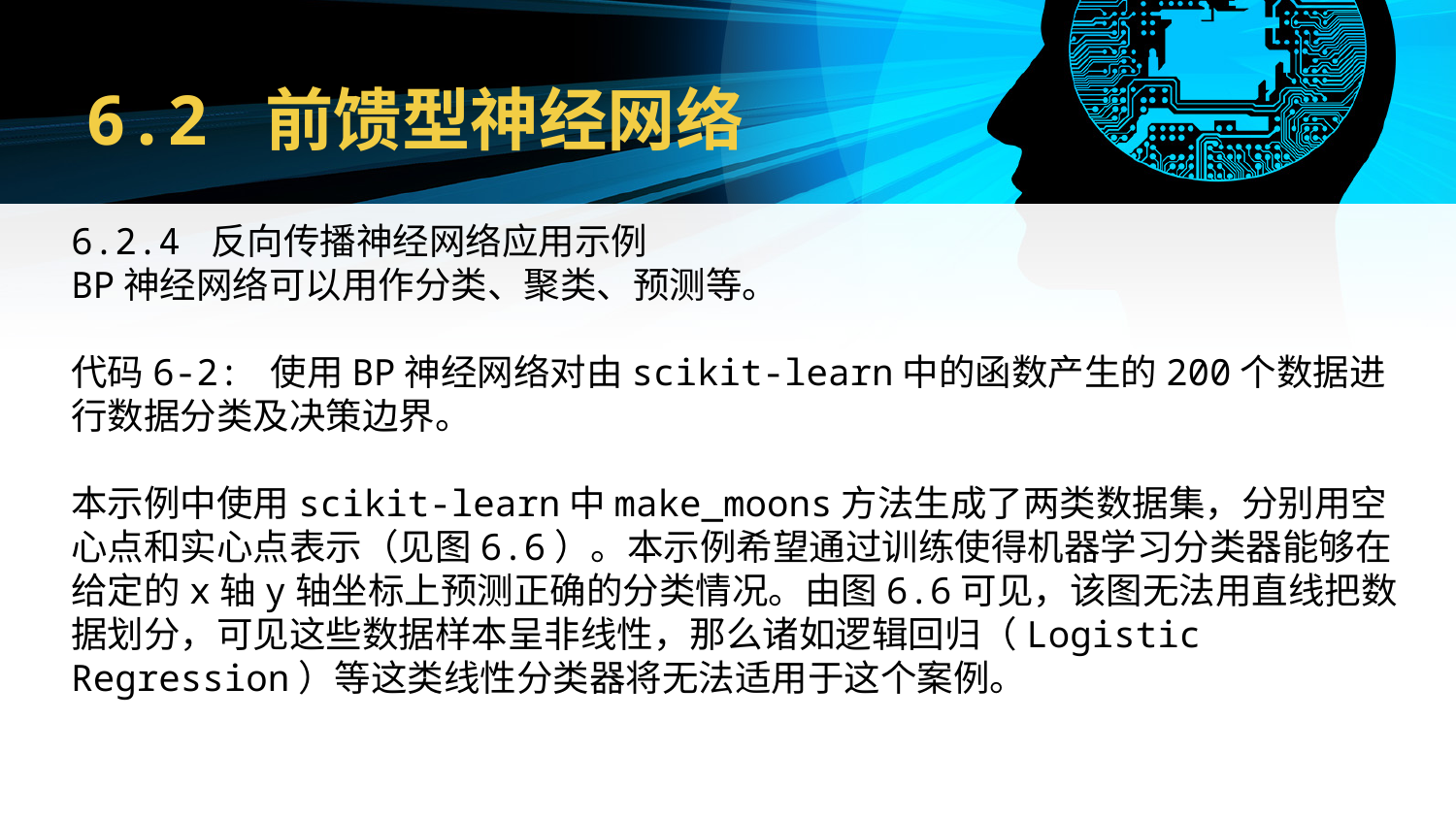

# 6.2 前馈型神经网络
6.2.4 反向传播神经网络应用示例
BP神经网络可以用作分类、聚类、预测等。

代码6-2: 使用BP神经网络对由scikit-learn中的函数产生的200个数据进行数据分类及决策边界。

本示例中使用scikit-learn中make_moons方法生成了两类数据集，分别用空心点和实心点表示（见图6.6）。本示例希望通过训练使得机器学习分类器能够在给定的x轴y轴坐标上预测正确的分类情况。由图6.6可见，该图无法用直线把数据划分，可见这些数据样本呈非线性，那么诸如逻辑回归（Logistic Regression）等这类线性分类器将无法适用于这个案例。